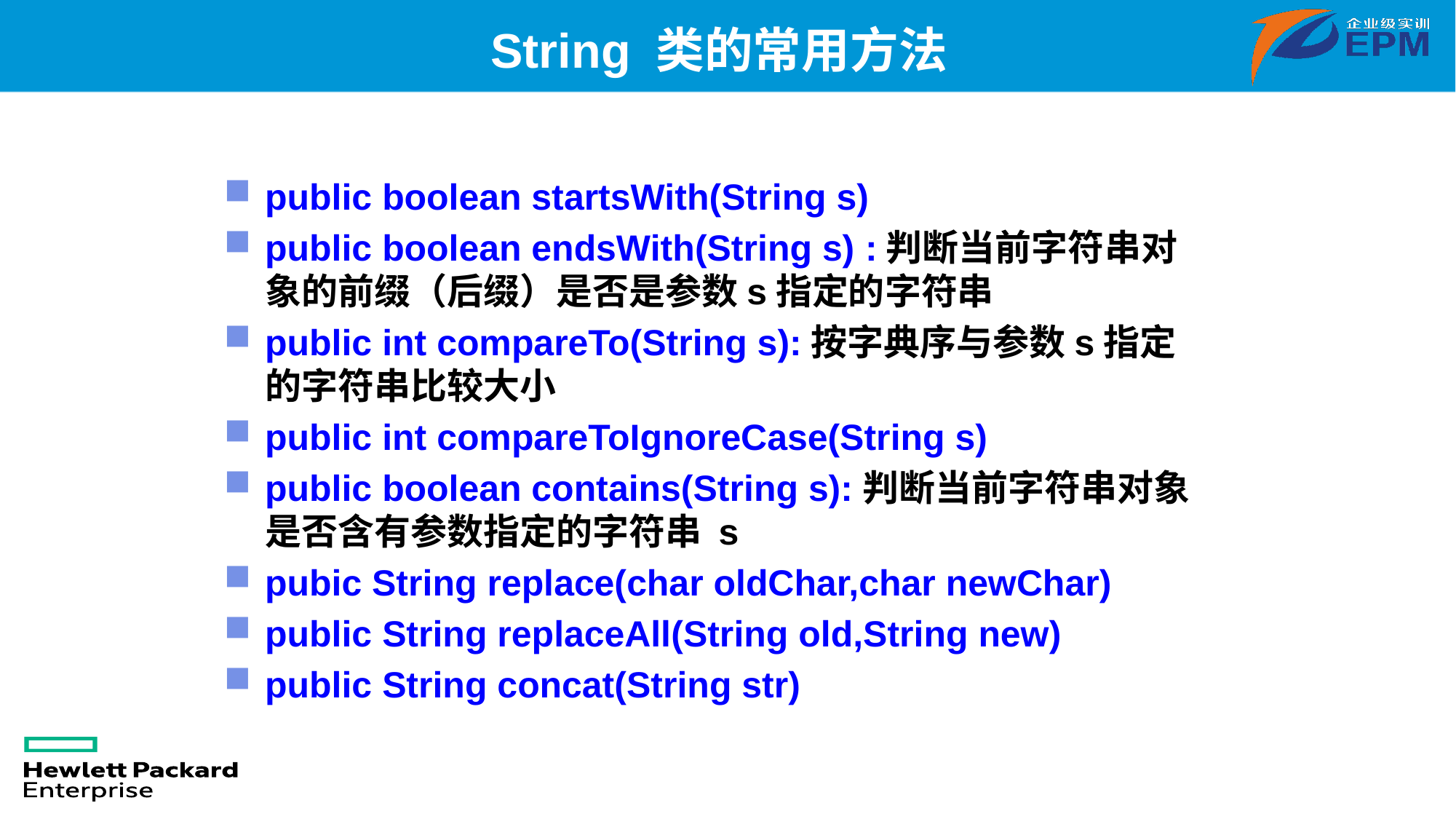

# String 类的常用方法
public boolean startsWith(String s)
public boolean endsWith(String s) :判断当前字符串对象的前缀（后缀）是否是参数s指定的字符串
public int compareTo(String s):按字典序与参数s指定的字符串比较大小
public int compareToIgnoreCase(String s)
public boolean contains(String s):判断当前字符串对象是否含有参数指定的字符串 s
pubic String replace(char oldChar,char newChar)
public String replaceAll(String old,String new)
public String concat(String str)